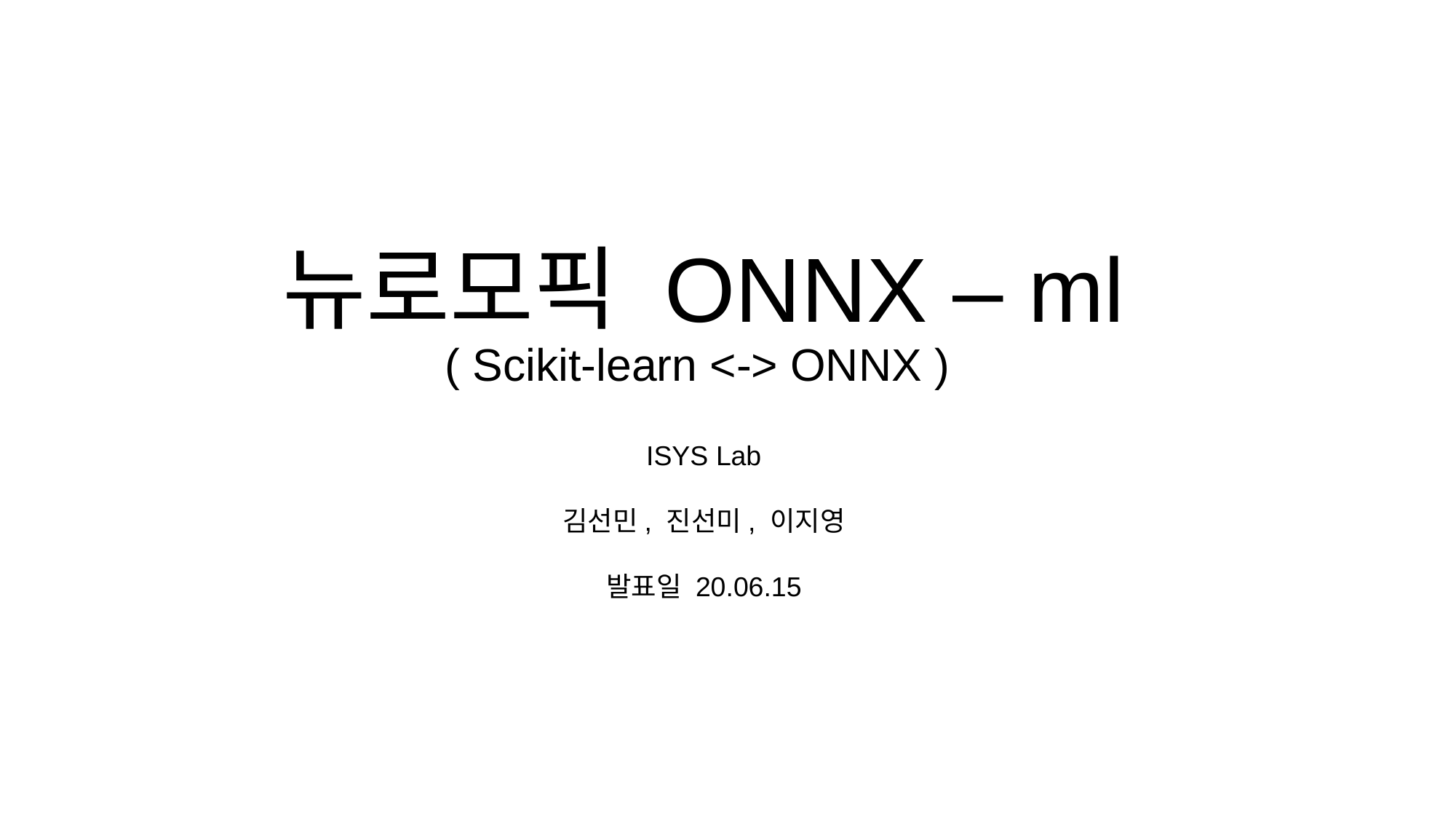

# 뉴로모픽 ONNX – ml ( Scikit-learn <-> ONNX )
ISYS Lab

김선민, 진선미, 이지영

발표일 20.06.15